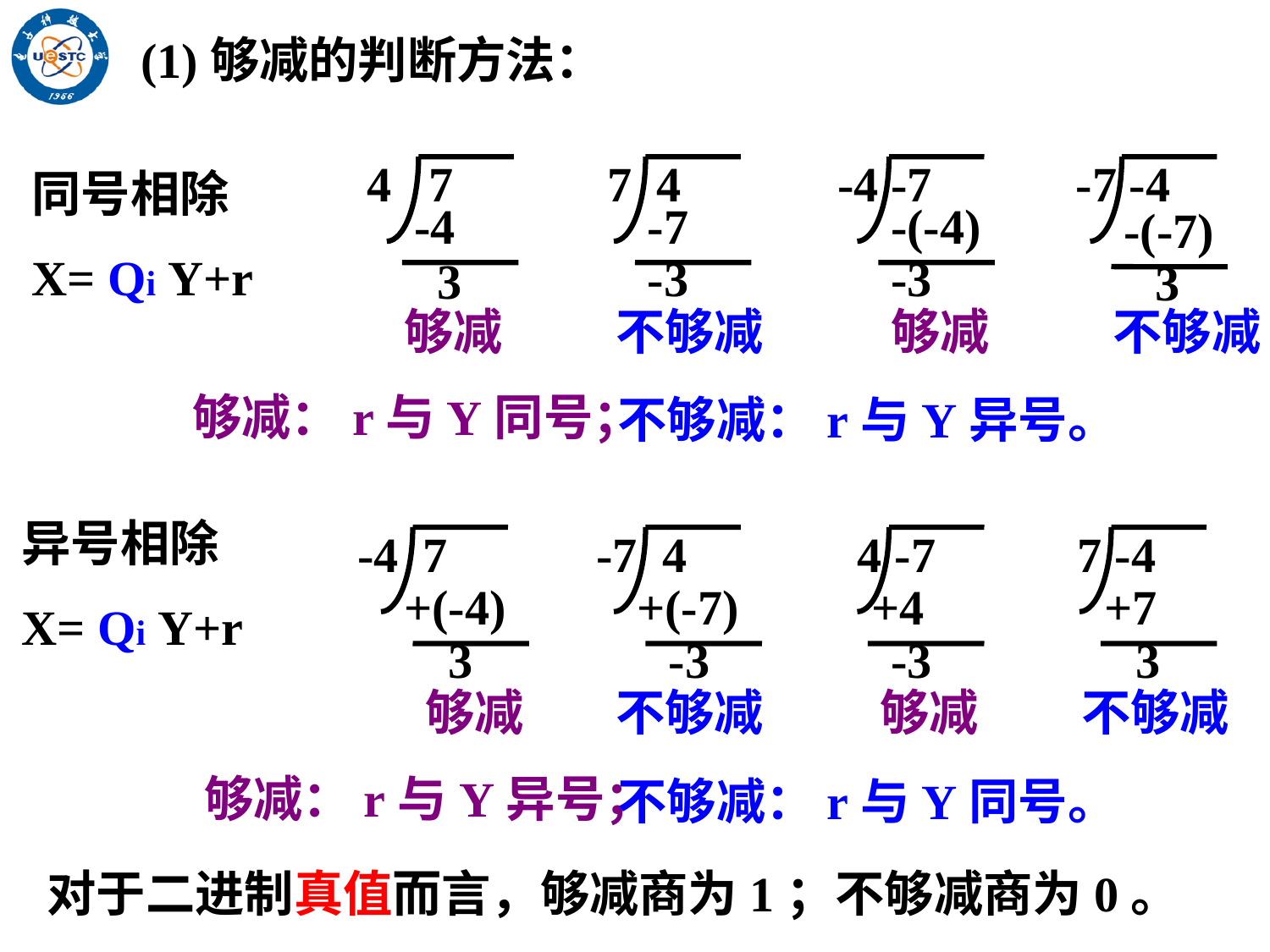

(1)够减的判断方法：
4   7

7  4

-4 -7

-7 -4

同号相除
X= Qi Y+r
-7
-3

-(-4)
-3

-4
3

-(-7)
3

够减
不够减
够减
不够减
够减：r与Y同号；
不够减：r与Y异号。
异号相除
X= Qi Y+r
-4  7

-7  4

4 -7

7 -4

+(-4)
 3

+(-7)
-3

 +4
-3

 +7
 3

够减
不够减
够减
不够减
够减：r与Y异号；
不够减：r与Y同号。
对于二进制真值而言，够减商为1；不够减商为0。